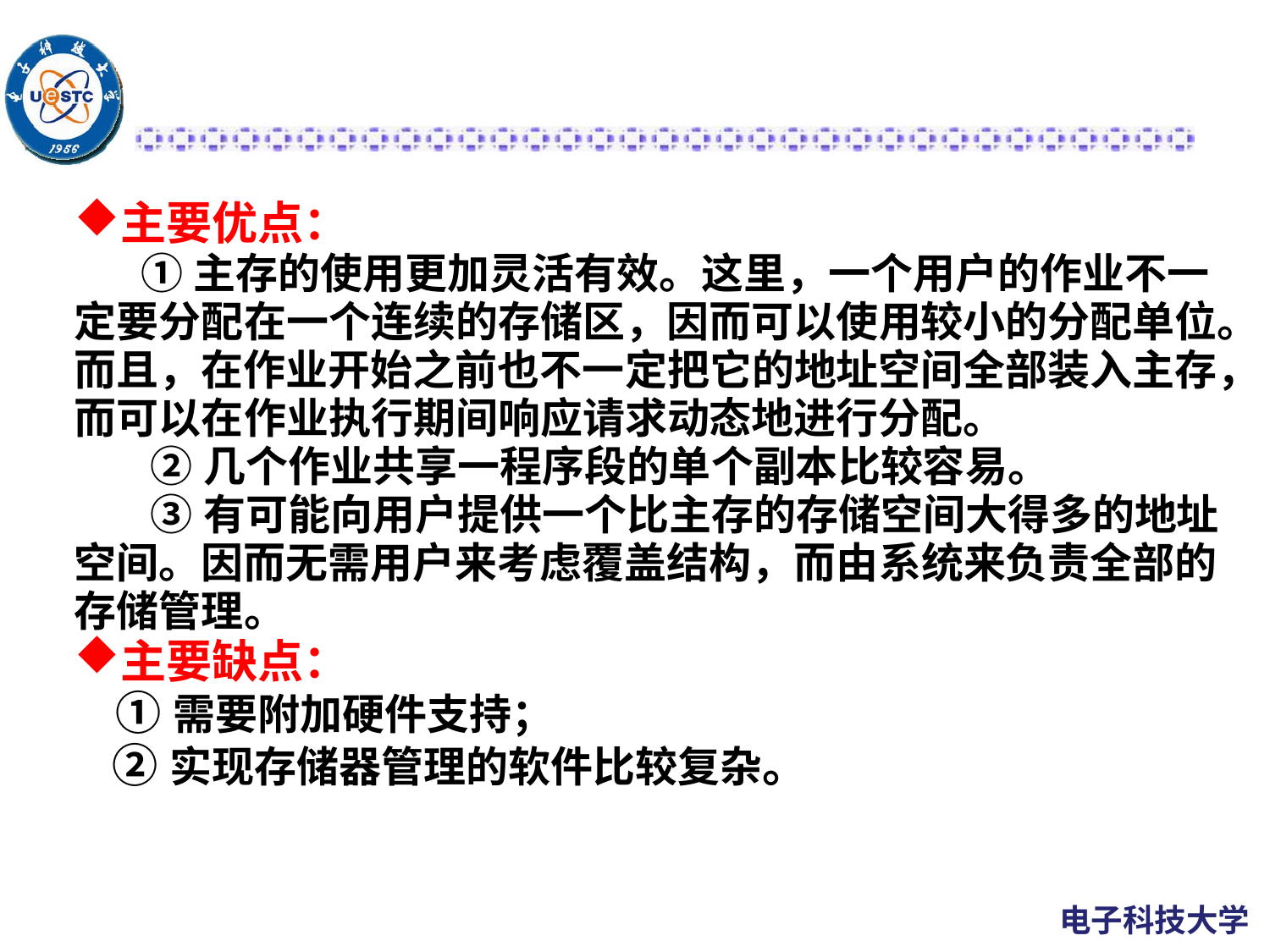

主要优点：
       ①主存的使用更加灵活有效。这里，一个用户的作业不一定要分配在一个连续的存储区，因而可以使用较小的分配单位。而且，在作业开始之前也不一定把它的地址空间全部装入主存，而可以在作业执行期间响应请求动态地进行分配。
        ②几个作业共享一程序段的单个副本比较容易。
        ③有可能向用户提供一个比主存的存储空间大得多的地址空间。因而无需用户来考虑覆盖结构，而由系统来负责全部的存储管理。
主要缺点：
    ①需要附加硬件支持；
    ②实现存储器管理的软件比较复杂。